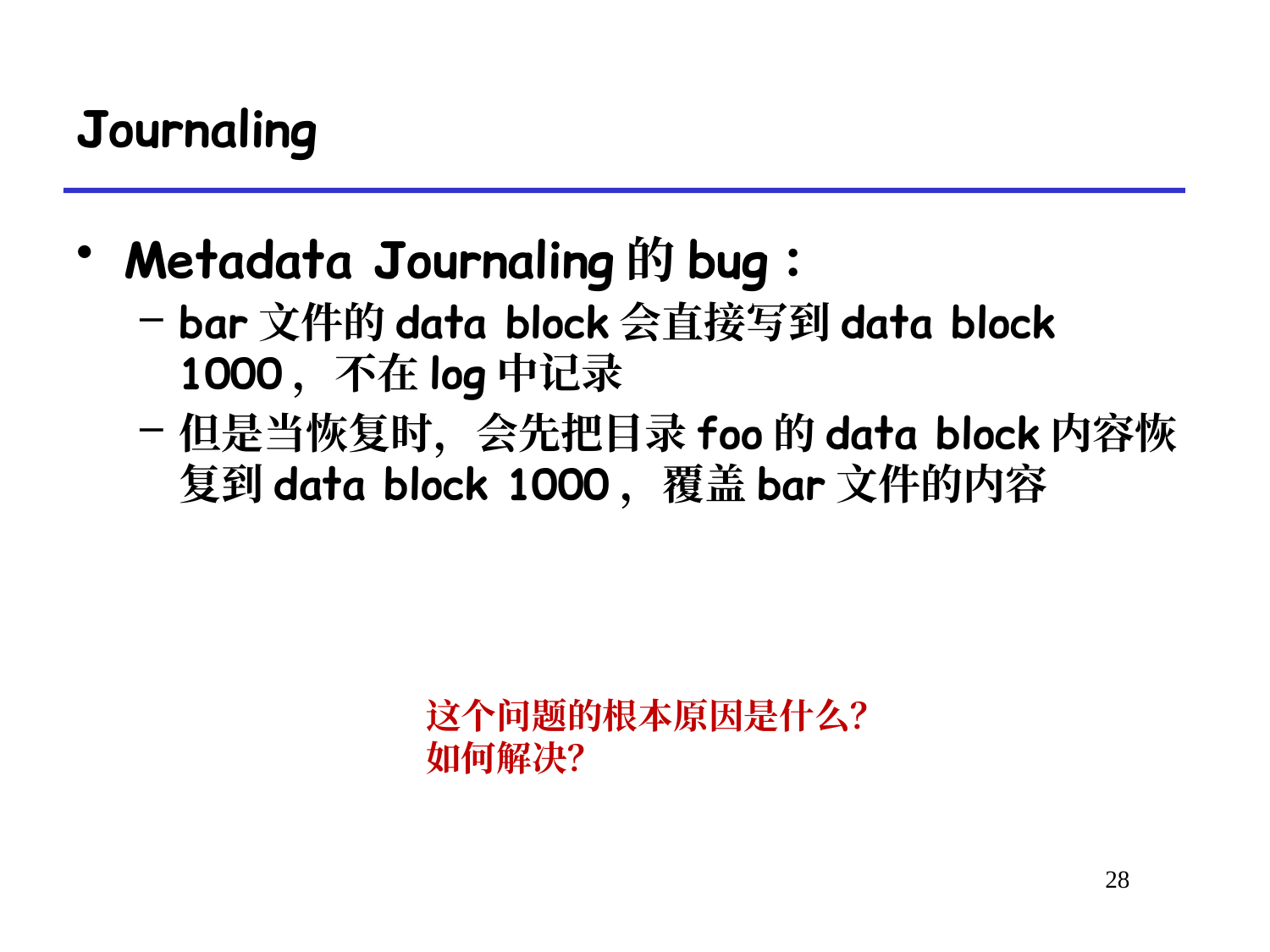

# Journaling
Metadata Journaling的bug：
bar文件的data block会直接写到data block 1000，不在log中记录
但是当恢复时，会先把目录foo的data block内容恢复到data block 1000，覆盖bar文件的内容

这个问题的根本原因是什么？
如何解决？
28